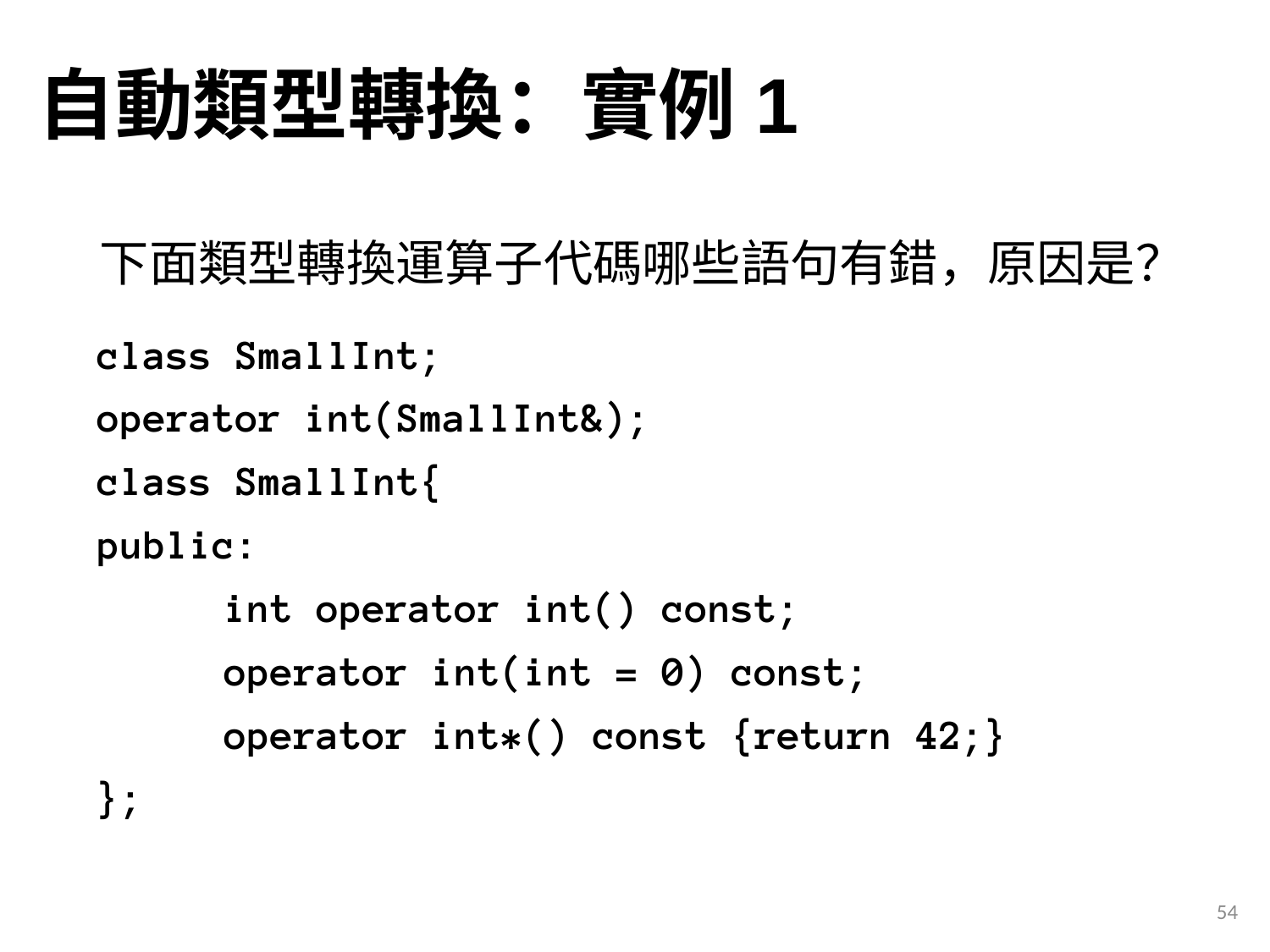

# 自動類型轉換：實例1
下面類型轉換運算子代碼哪些語句有錯，原因是？
class SmallInt;
operator int(SmallInt&);
class SmallInt{
public:
	int operator int() const;
	operator int(int = 0) const;
	operator int*() const {return 42;}
};
54